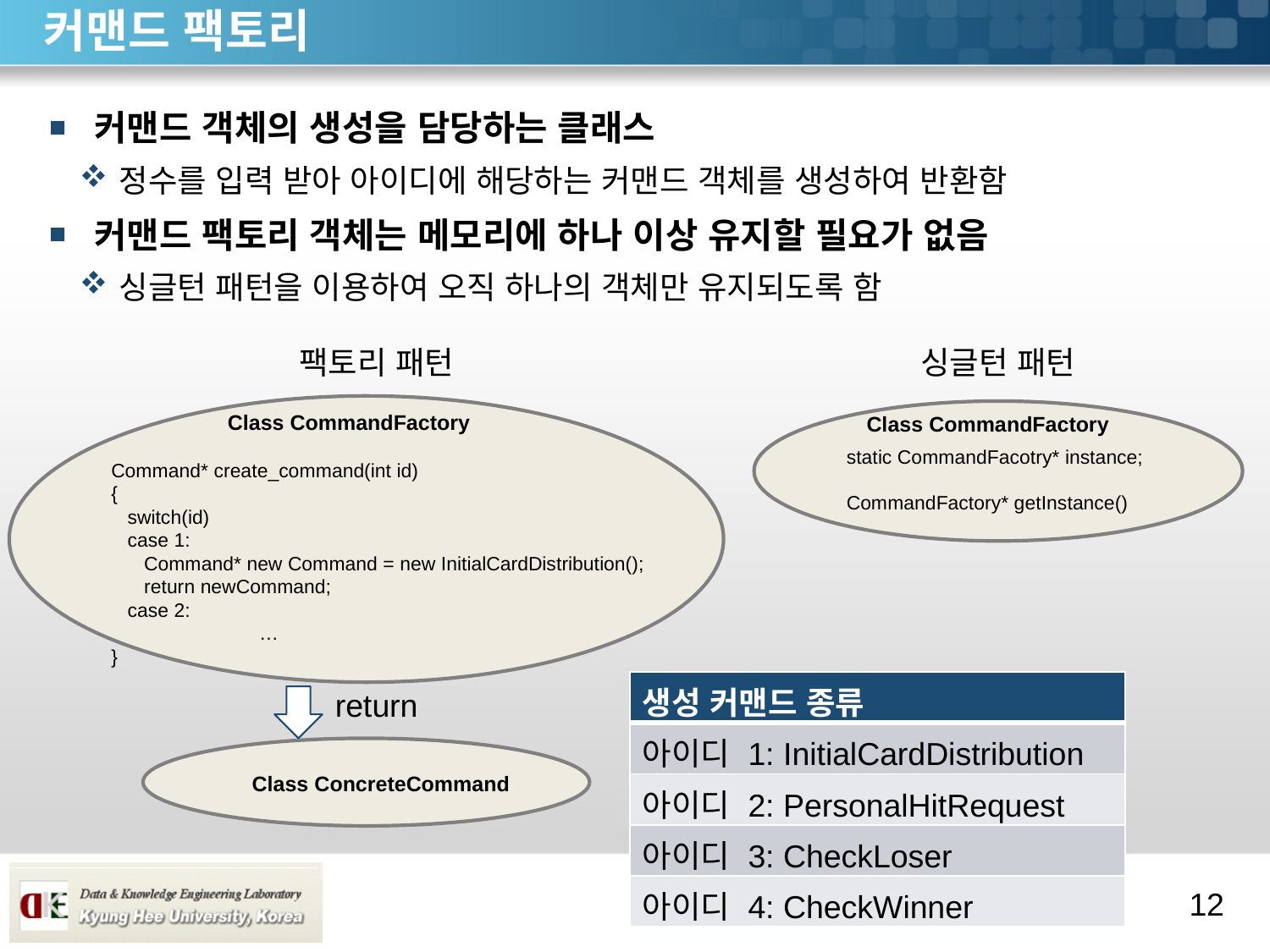

# 커맨드 팩토리
커맨드 객체의 생성을 담당하는 클래스
정수를 입력 받아 아이디에 해당하는 커맨드 객체를 생성하여 반환함
커맨드 팩토리 객체는 메모리에 하나 이상 유지할 필요가 없음
싱글턴 패턴을 이용하여 오직 하나의 객체만 유지되도록 함

팩토리 패턴
싱글턴 패턴

Class CommandFactory
Command* create_command(int id)
{
   switch(id)
   case 1:
      Command* new Command = new InitialCardDistribution();
      return newCommand;
   case 2:
                           …
}

Class CommandFactory
static CommandFacotry* instance;

CommandFactory* getInstance()
| 생성 커맨드 종류 |
| --- |
| 아이디 1: InitialCardDistribution |
| 아이디 2: PersonalHitRequest |
| 아이디 3: CheckLoser |
| 아이디 4: CheckWinner |
return

Class ConcreteCommand